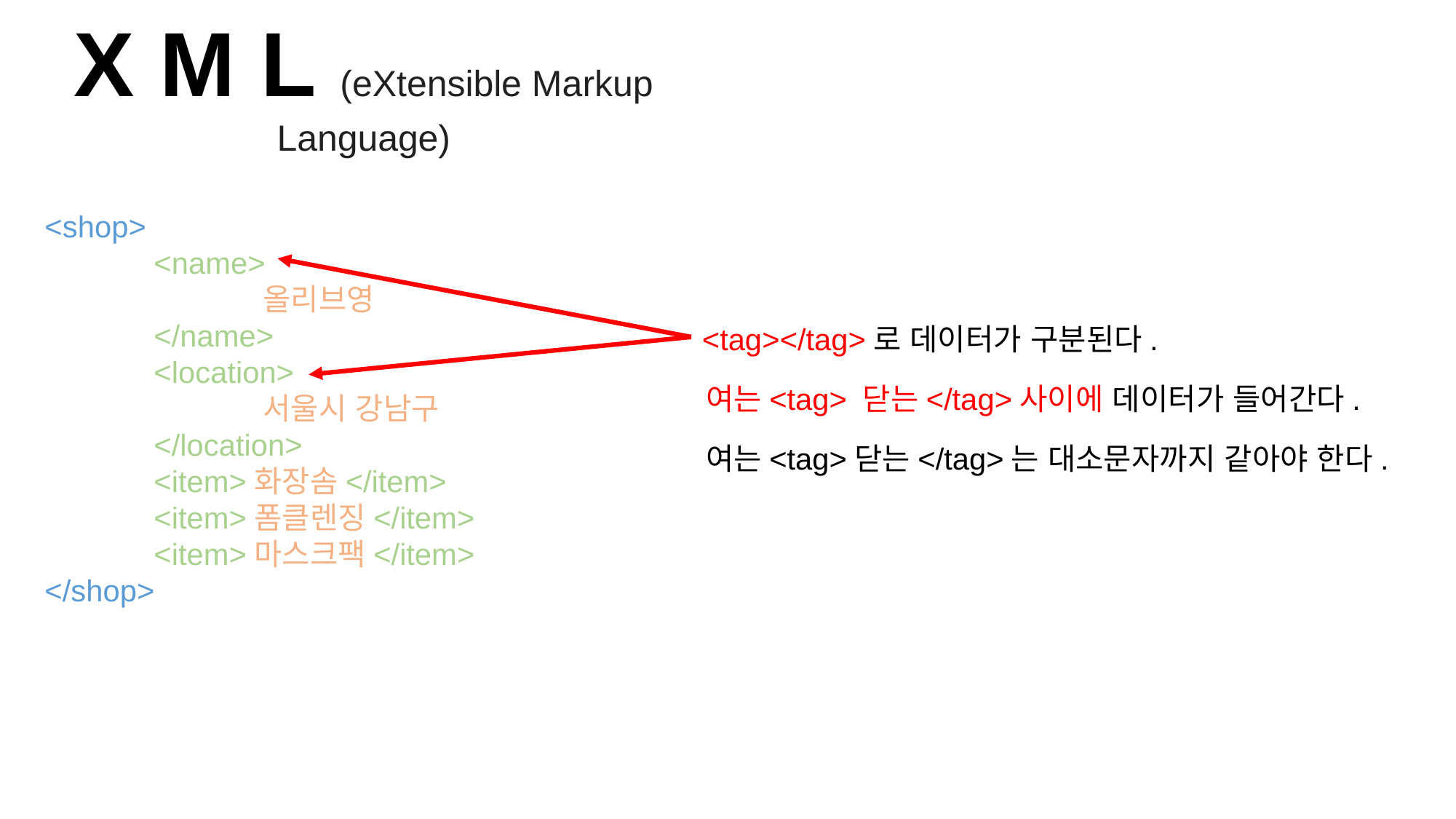

X M L (eXtensible Markup Language)
<shop>
	<name>
		올리브영
	</name>
	<location>
		서울시 강남구
	</location>
	<item>화장솜</item>
	<item>폼클렌징</item>
	<item>마스크팩</item>
</shop>
<tag></tag>로 데이터가 구분된다.
여는<tag> 닫는</tag>사이에 데이터가 들어간다.
여는<tag>닫는</tag>는 대소문자까지 같아야 한다.